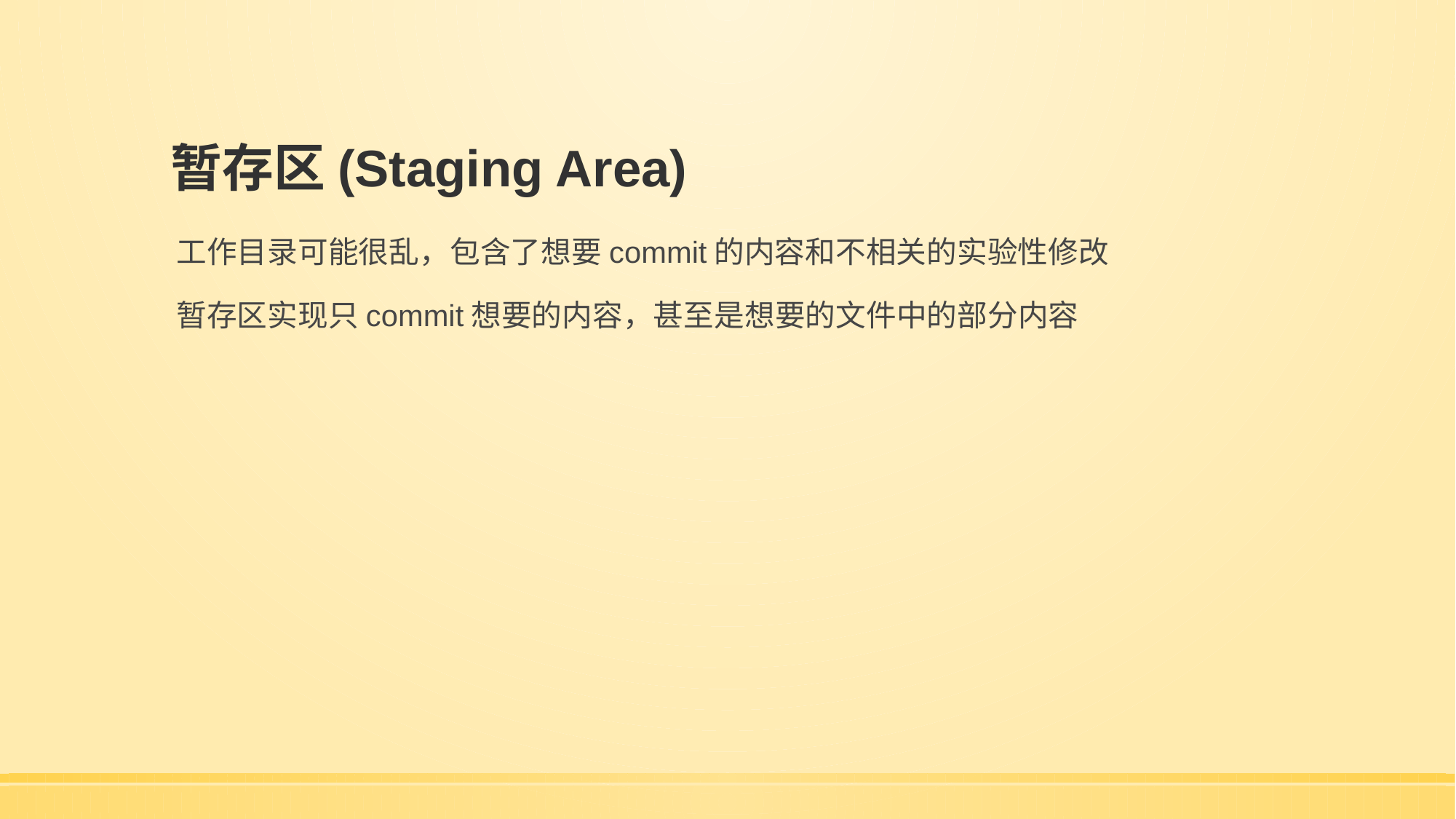

# 暂存区(Staging Area)
工作目录可能很乱，包含了想要commit的内容和不相关的实验性修改
暂存区实现只commit想要的内容，甚至是想要的文件中的部分内容